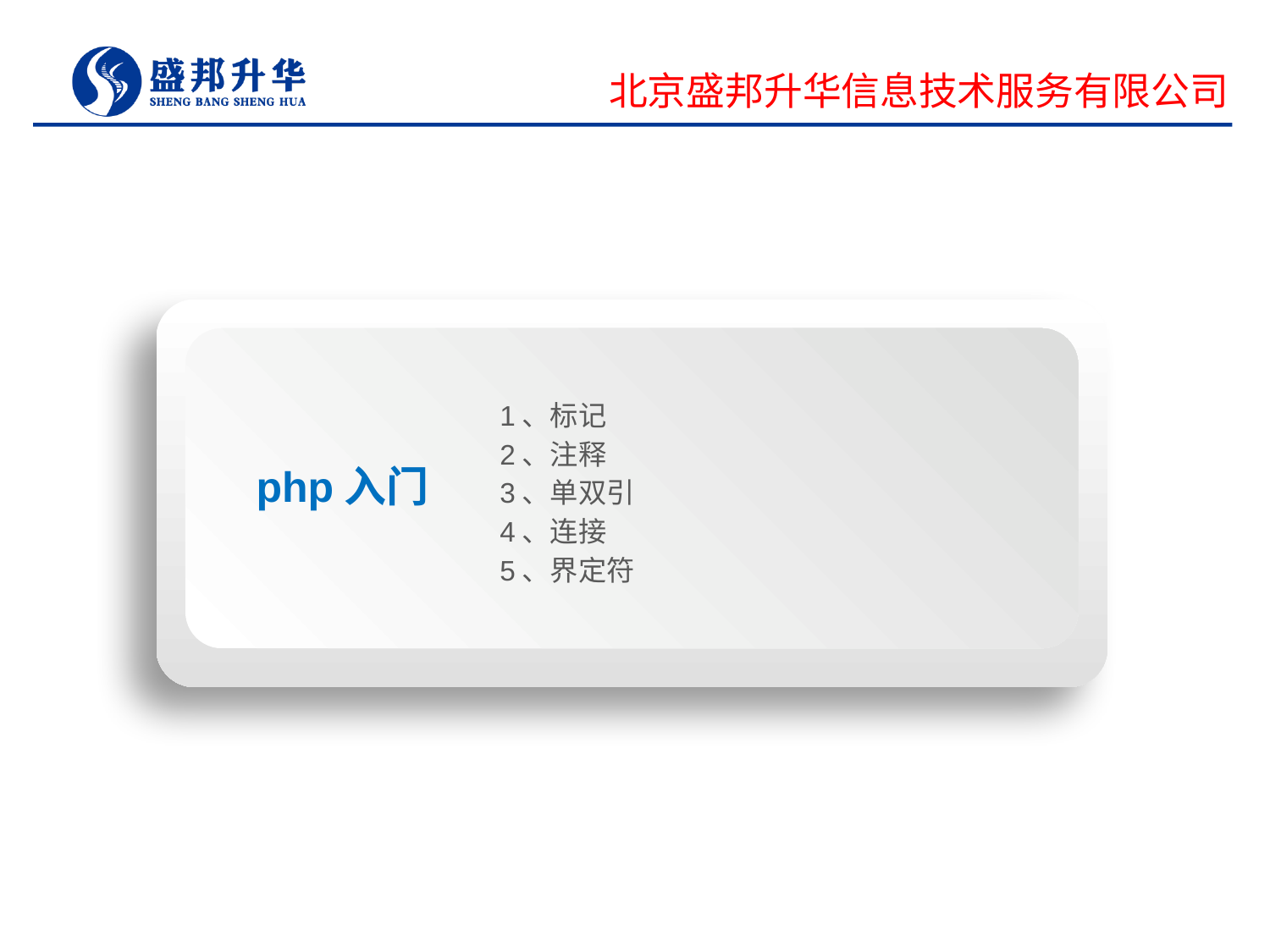

北京盛邦升华信息技术服务有限公司

1、标记
2、注释
3、单双引
4、连接
5、界定符
php入门